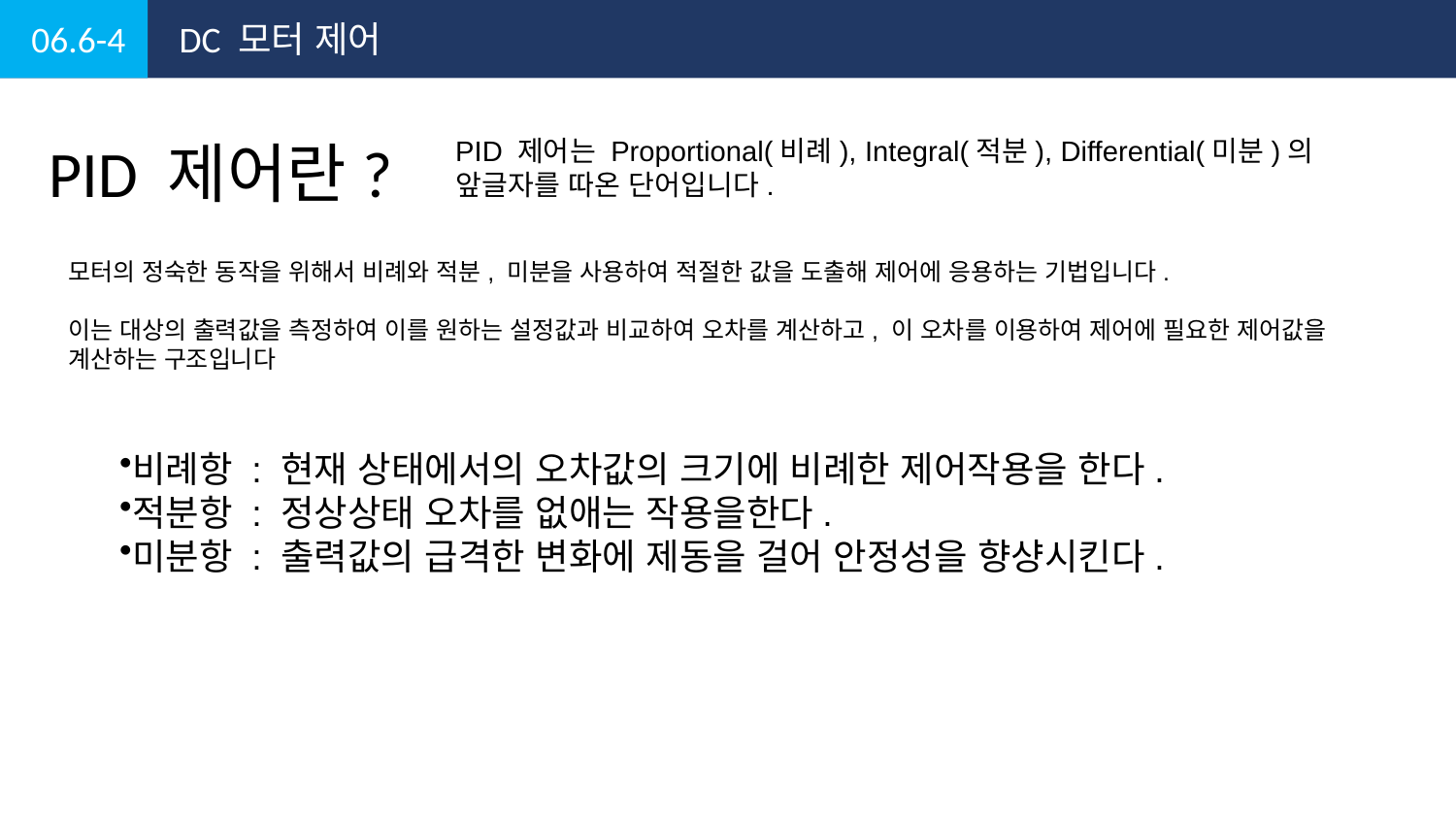

06.6-4
DC 모터 제어
PID 제어란?
PID 제어는 Proportional(비례), Integral(적분), Differential(미분)의 앞글자를 따온 단어입니다.
모터의 정숙한 동작을 위해서 비례와 적분, 미분을 사용하여 적절한 값을 도출해 제어에 응용하는 기법입니다.

이는 대상의 출력값을 측정하여 이를 원하는 설정값과 비교하여 오차를 계산하고, 이 오차를 이용하여 제어에 필요한 제어값을 계산하는 구조입니다
비례항 : 현재 상태에서의 오차값의 크기에 비례한 제어작용을 한다.
적분항 : 정상상태 오차를 없애는 작용을한다.
미분항 : 출력값의 급격한 변화에 제동을 걸어 안정성을 향샹시킨다.